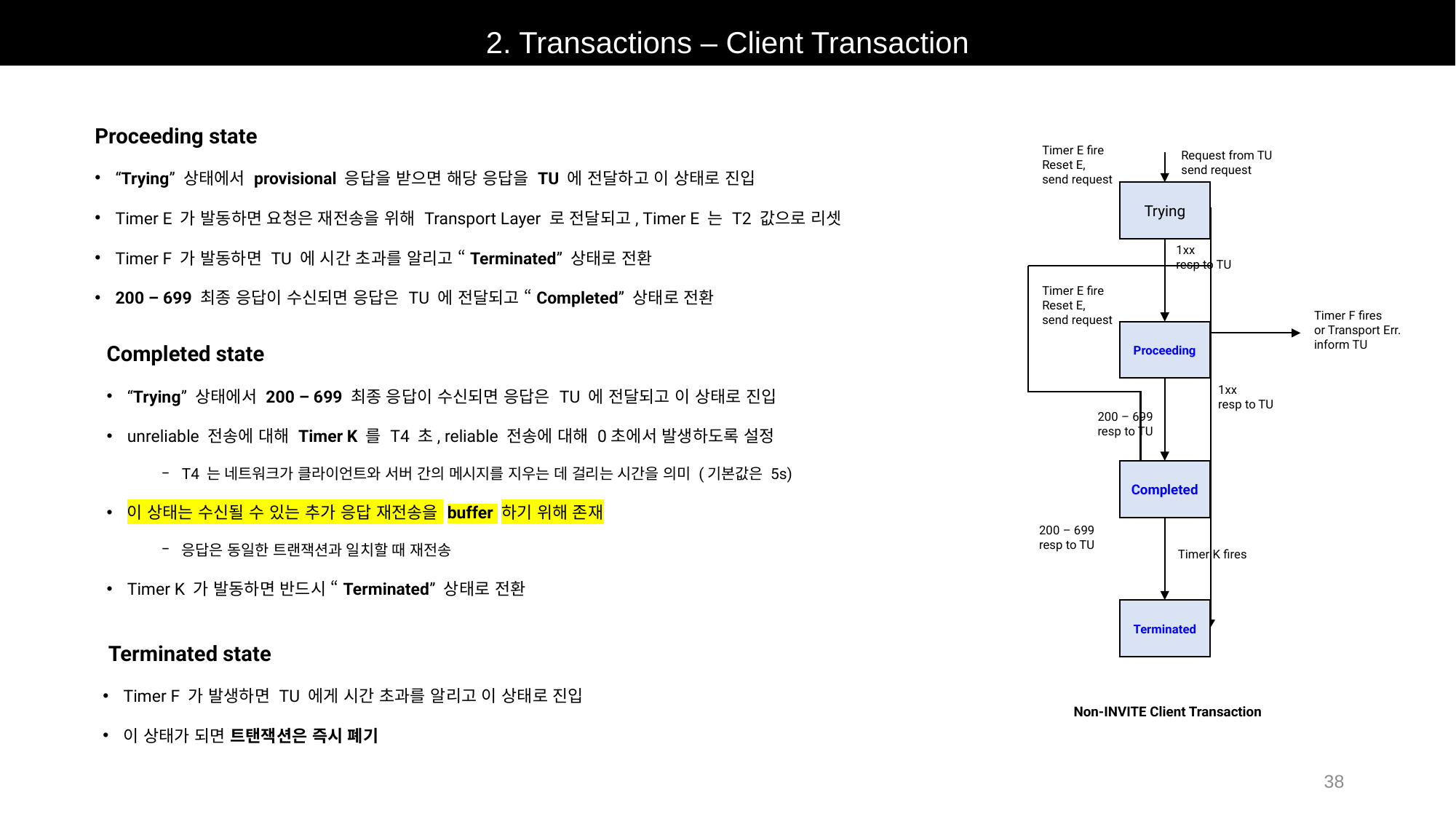

# 2. Transactions – Client Transaction
Proceeding state
“Trying” 상태에서 provisional 응답을 받으면 해당 응답을 TU 에 전달하고 이 상태로 진입
Timer E 가 발동하면 요청은 재전송을 위해 Transport Layer 로 전달되고, Timer E 는 T2 값으로 리셋
Timer F 가 발동하면 TU 에 시간 초과를 알리고 “Terminated” 상태로 전환
200 – 699 최종 응답이 수신되면 응답은 TU 에 전달되고 “Completed” 상태로 전환
Timer E fire
Reset E,
send request
Request from TU
send request
Trying
1xx
resp to TU
Timer E fire
Reset E,
send request
Timer F fires
or Transport Err.
inform TU
Completed state
“Trying” 상태에서 200 – 699 최종 응답이 수신되면 응답은 TU 에 전달되고 이 상태로 진입
unreliable 전송에 대해 Timer K 를 T4 초, reliable 전송에 대해 0초에서 발생하도록 설정
T4 는 네트워크가 클라이언트와 서버 간의 메시지를 지우는 데 걸리는 시간을 의미 (기본값은 5s)
이 상태는 수신될 수 있는 추가 응답 재전송을 buffer 하기 위해 존재
응답은 동일한 트랜잭션과 일치할 때 재전송
Timer K 가 발동하면 반드시 “Terminated” 상태로 전환
Proceeding
1xx
resp to TU
200 – 699
resp to TU
Completed
200 – 699
resp to TU
Timer K fires
Terminated
 Terminated state
Timer F 가 발생하면 TU 에게 시간 초과를 알리고 이 상태로 진입
이 상태가 되면 트탠잭션은 즉시 폐기
Non-INVITE Client Transaction
38